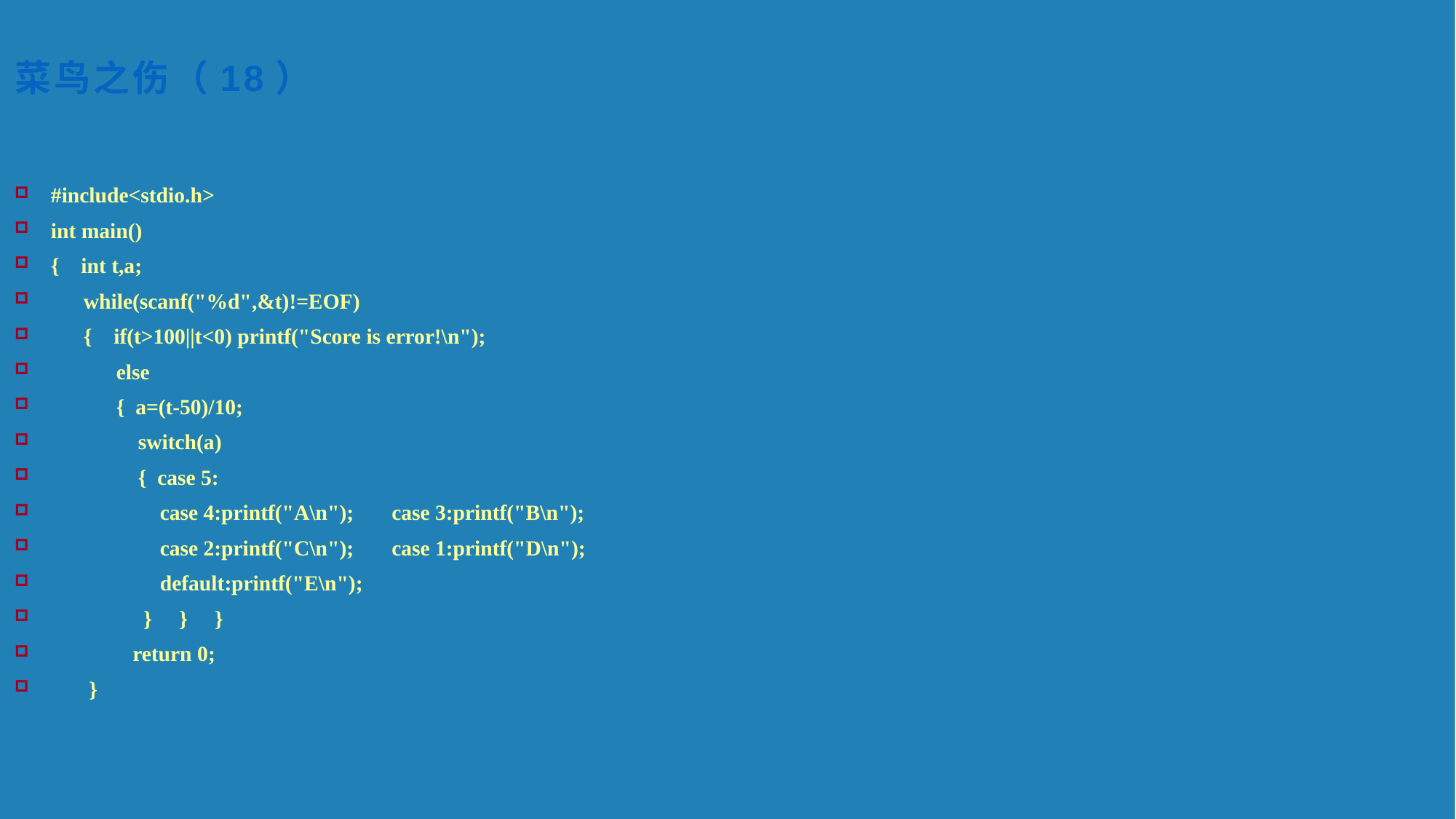

菜鸟之伤（18）
#include<stdio.h>
int main()
{    int t,a;
      while(scanf("%d",&t)!=EOF)
      {    if(t>100||t<0) printf("Score is error!\n");
            else
            {  a=(t-50)/10;
                switch(a)
                {  case 5:
                    case 4:printf("A\n");       case 3:printf("B\n");
                    case 2:printf("C\n");       case 1:printf("D\n");
                    default:printf("E\n");
                 }     }     }
               return 0;
       }

125